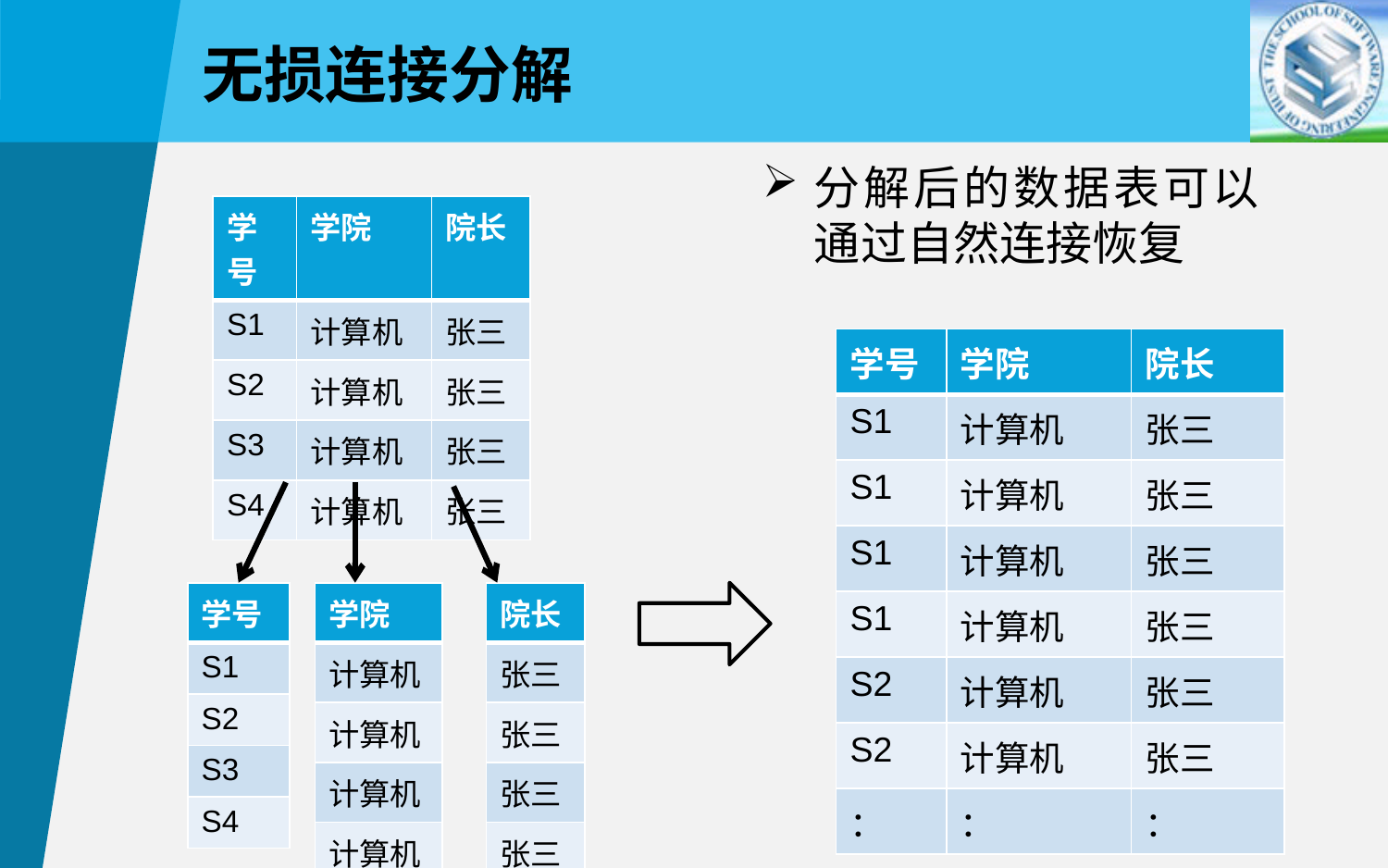

无损连接分解
分解后的数据表可以通过自然连接恢复
| 学号 | 学院 | 院长 |
| --- | --- | --- |
| S1 | 计算机 | 张三 |
| S2 | 计算机 | 张三 |
| S3 | 计算机 | 张三 |
| S4 | 计算机 | 张三 |
| 学号 | 学院 | 院长 |
| --- | --- | --- |
| S1 | 计算机 | 张三 |
| S1 | 计算机 | 张三 |
| S1 | 计算机 | 张三 |
| S1 | 计算机 | 张三 |
| S2 | 计算机 | 张三 |
| S2 | 计算机 | 张三 |
| ： | ： | ： |
| 学院 |
| --- |
| 计算机 |
| 计算机 |
| 计算机 |
| 计算机 |
| 院长 |
| --- |
| 张三 |
| 张三 |
| 张三 |
| 张三 |
| 学号 |
| --- |
| S1 |
| S2 |
| S3 |
| S4 |